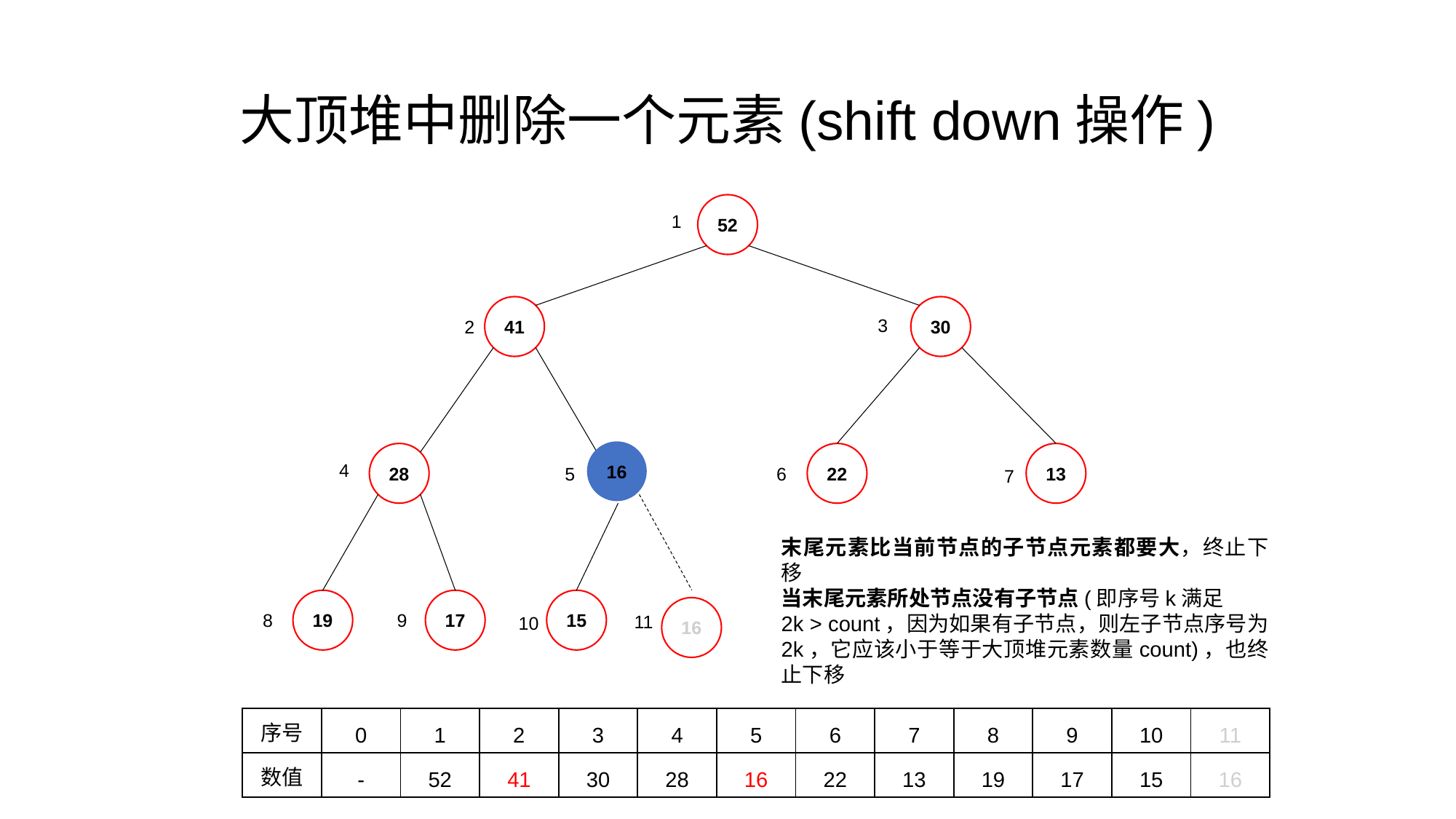

# 大顶堆中删除一个元素(shift down操作)
52
1
41
30
3
2
16
28
22
13
4
5
6
7
末尾元素比当前节点的子节点元素都要大，终止下移
当末尾元素所处节点没有子节点(即序号k满足
2k > count，因为如果有子节点，则左子节点序号为2k，它应该小于等于大顶堆元素数量count)，也终止下移
19
17
15
11
16
10
8
9
| 序号 | 0 | 1 | 2 | 3 | 4 | 5 | 6 | 7 | 8 | 9 | 10 | 11 |
| --- | --- | --- | --- | --- | --- | --- | --- | --- | --- | --- | --- | --- |
| 数值 | - | 52 | 41 | 30 | 28 | 16 | 22 | 13 | 19 | 17 | 15 | 16 |